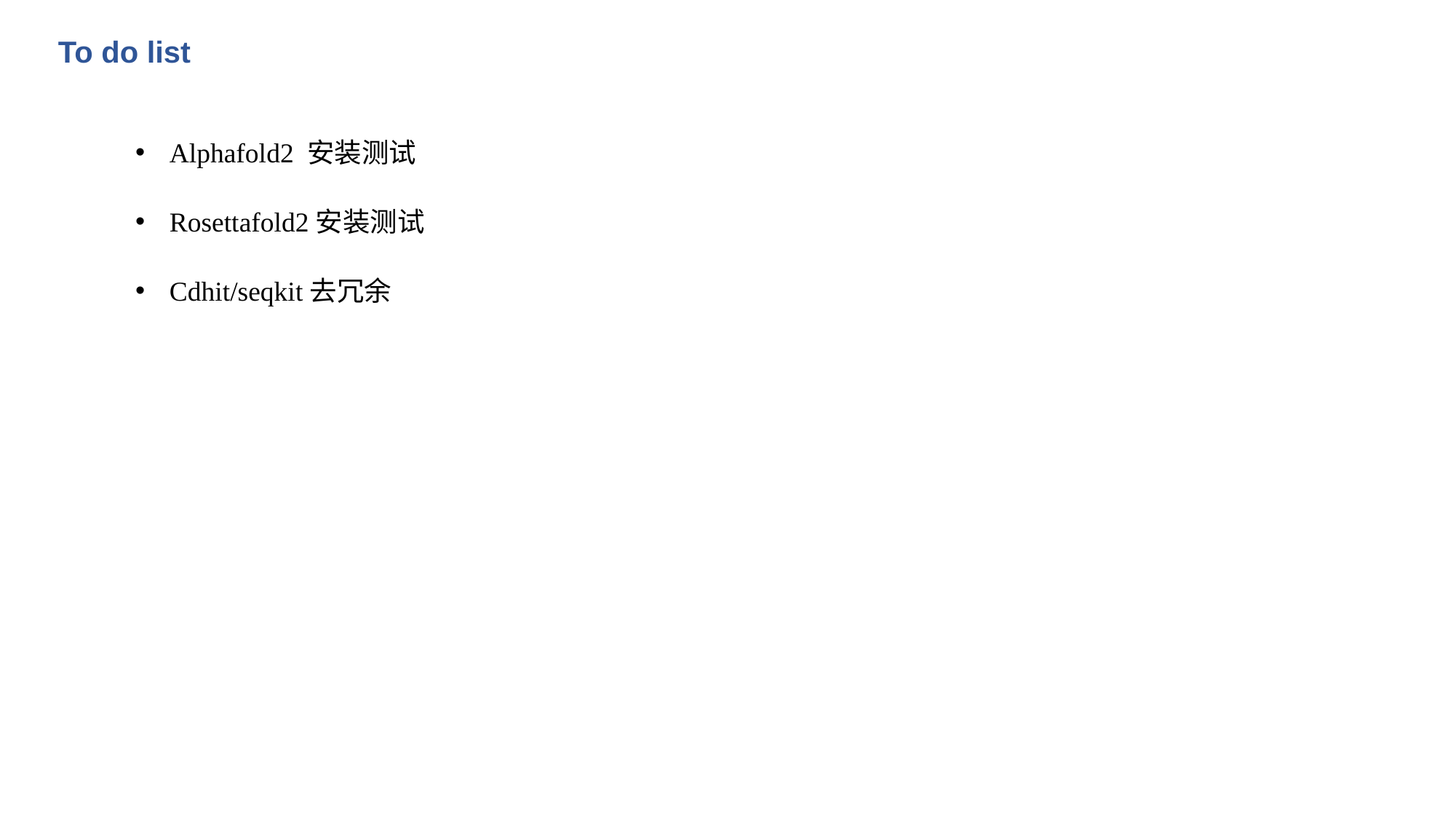

To do list
Alphafold2 安装测试
Rosettafold2安装测试
Cdhit/seqkit去冗余